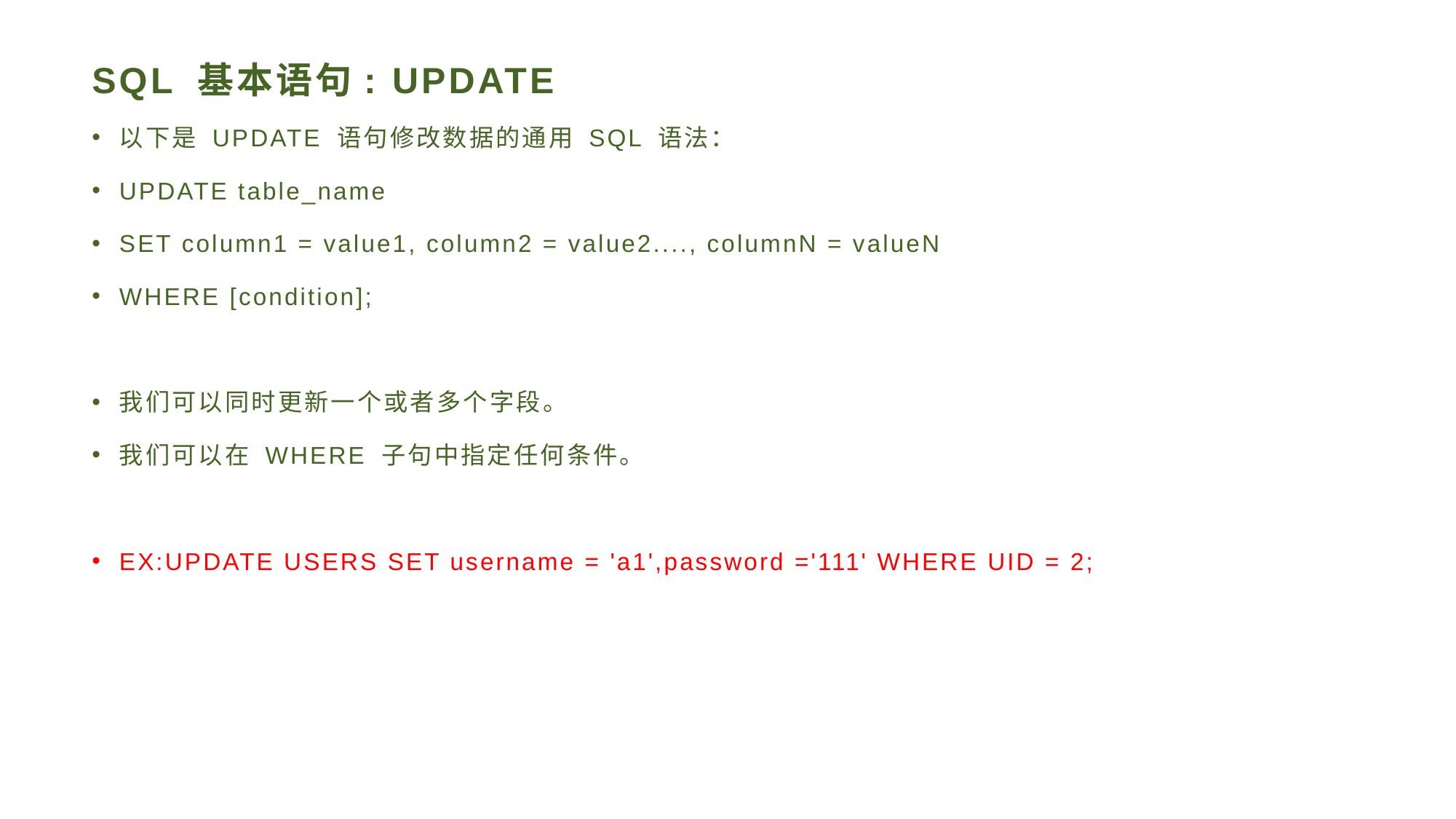

# SQL 基本语句: UPDATE
以下是 UPDATE 语句修改数据的通用 SQL 语法：
UPDATE table_name
SET column1 = value1, column2 = value2...., columnN = valueN
WHERE [condition];

我们可以同时更新一个或者多个字段。
我们可以在 WHERE 子句中指定任何条件。

EX:UPDATE USERS SET username = 'a1',password ='111' WHERE UID = 2;